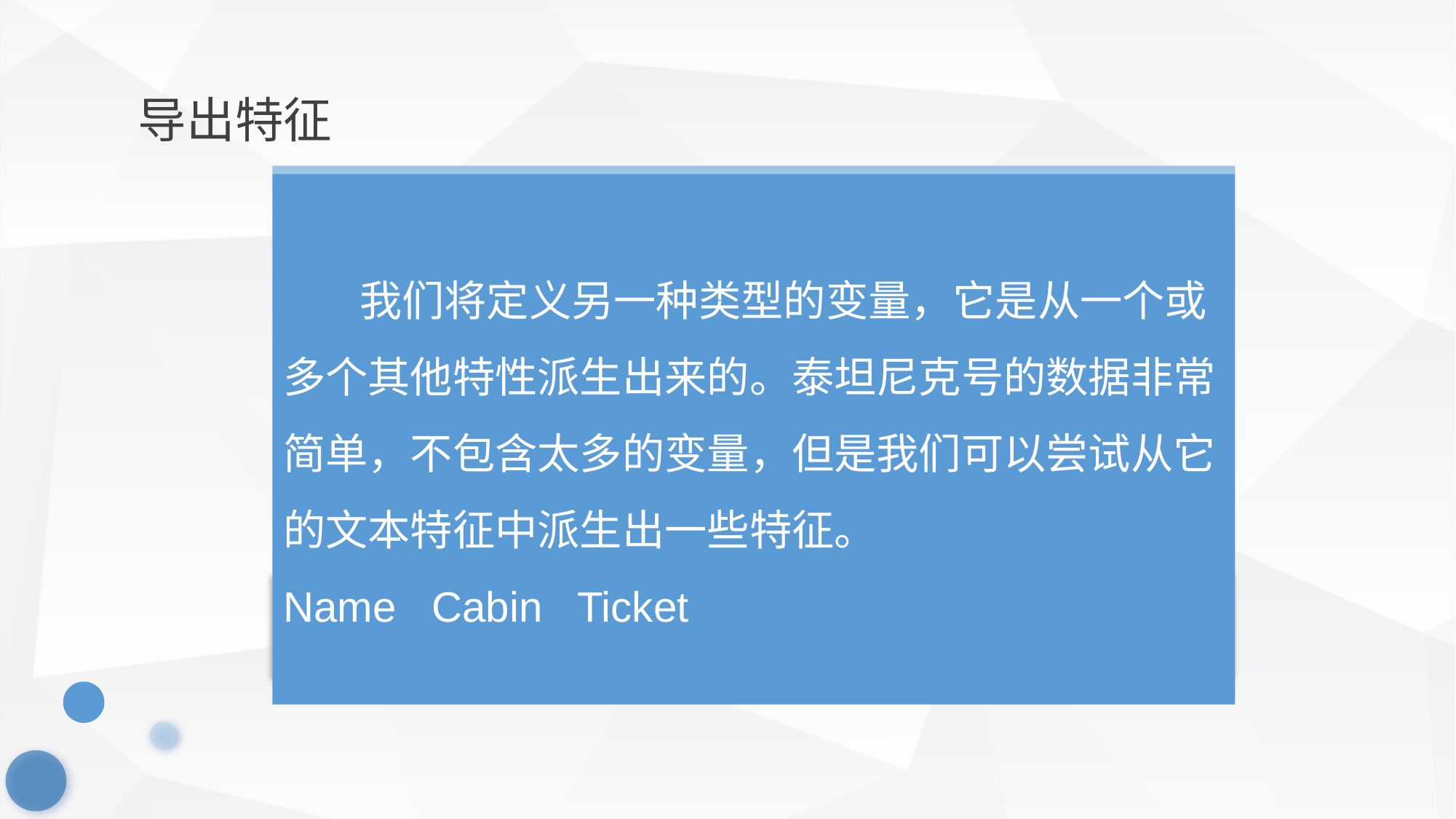

导出特征

       我们将定义另一种类型的变量，它是从一个或多个其他特性派生出来的。泰坦尼克号的数据非常简单，不包含太多的变量，但是我们可以尝试从它的文本特征中派生出一些特征。
Name   Cabin   Ticket